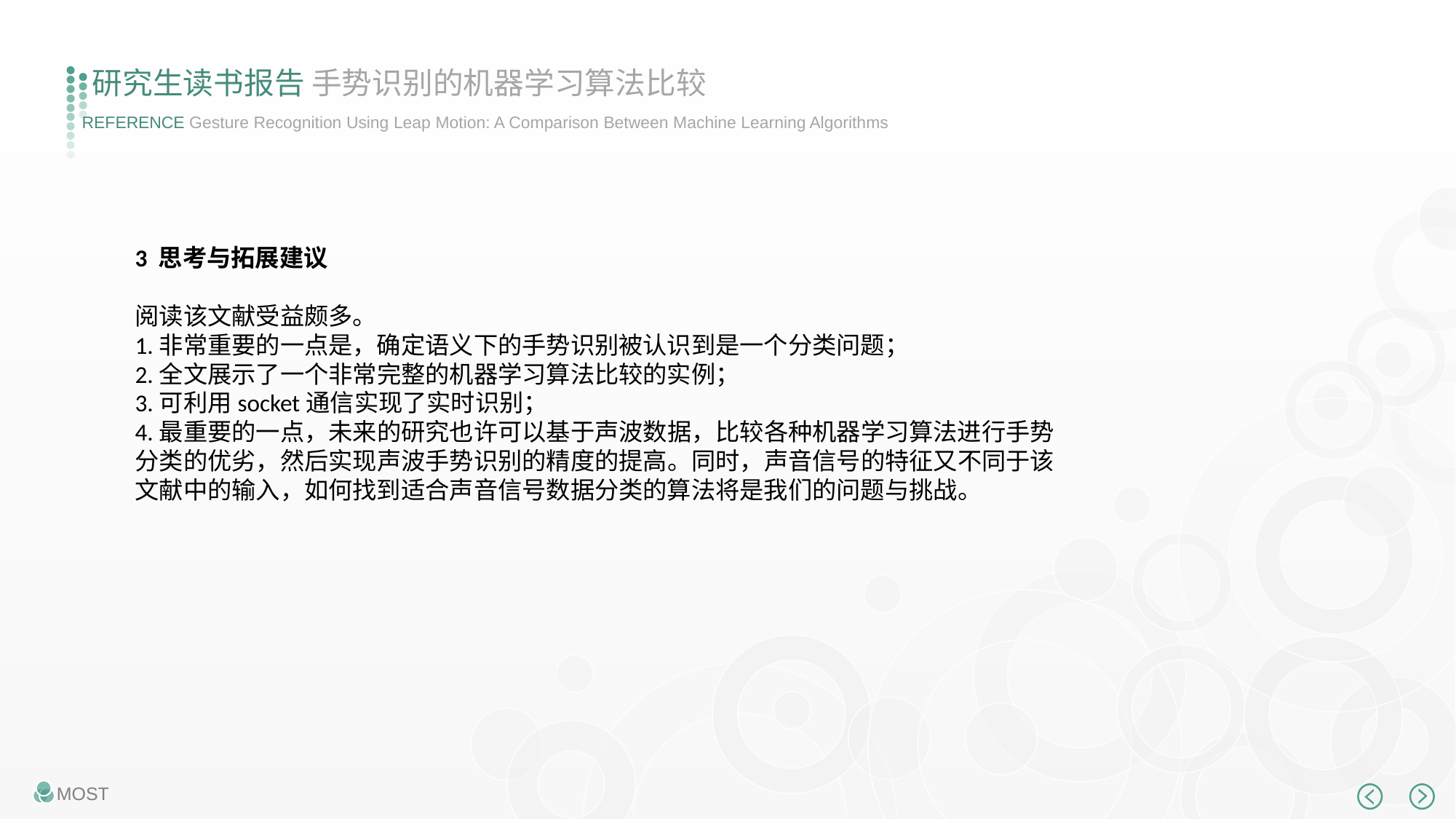

研究生读书报告 手势识别的机器学习算法比较
REFERENCE Gesture Recognition Using Leap Motion: A Comparison Between Machine Learning Algorithms

3 思考与拓展建议

阅读该文献受益颇多。
1.非常重要的一点是，确定语义下的手势识别被认识到是一个分类问题；
2.全文展示了一个非常完整的机器学习算法比较的实例；
3.可利用socket通信实现了实时识别；
4.最重要的一点，未来的研究也许可以基于声波数据，比较各种机器学习算法进行手势分类的优劣，然后实现声波手势识别的精度的提高。同时，声音信号的特征又不同于该文献中的输入，如何找到适合声音信号数据分类的算法将是我们的问题与挑战。